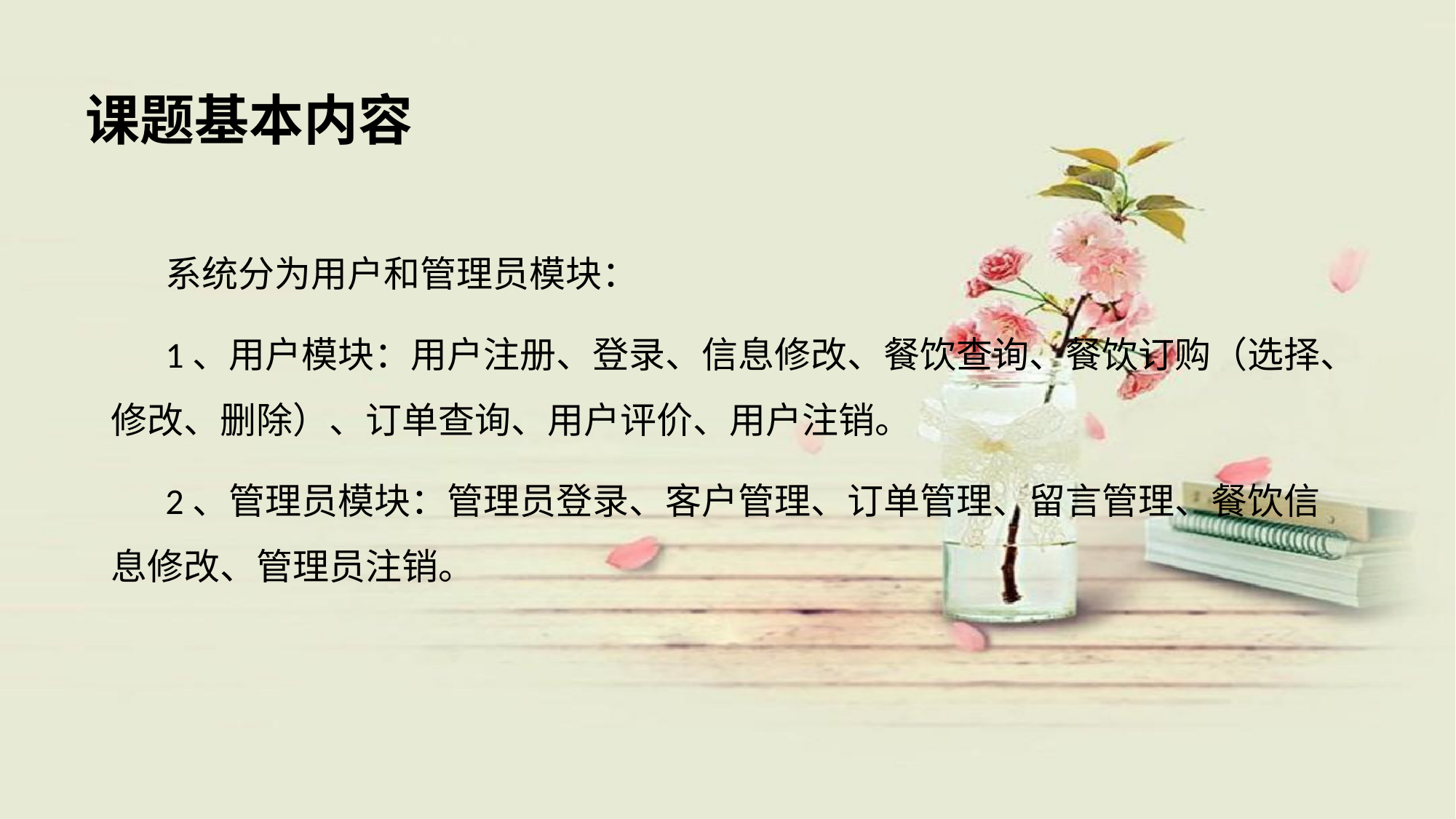

# 课题基本内容
系统分为用户和管理员模块：
1、用户模块：用户注册、登录、信息修改、餐饮查询、餐饮订购（选择、修改、删除）、订单查询、用户评价、用户注销。
2、管理员模块：管理员登录、客户管理、订单管理、留言管理、餐饮信息修改、管理员注销。